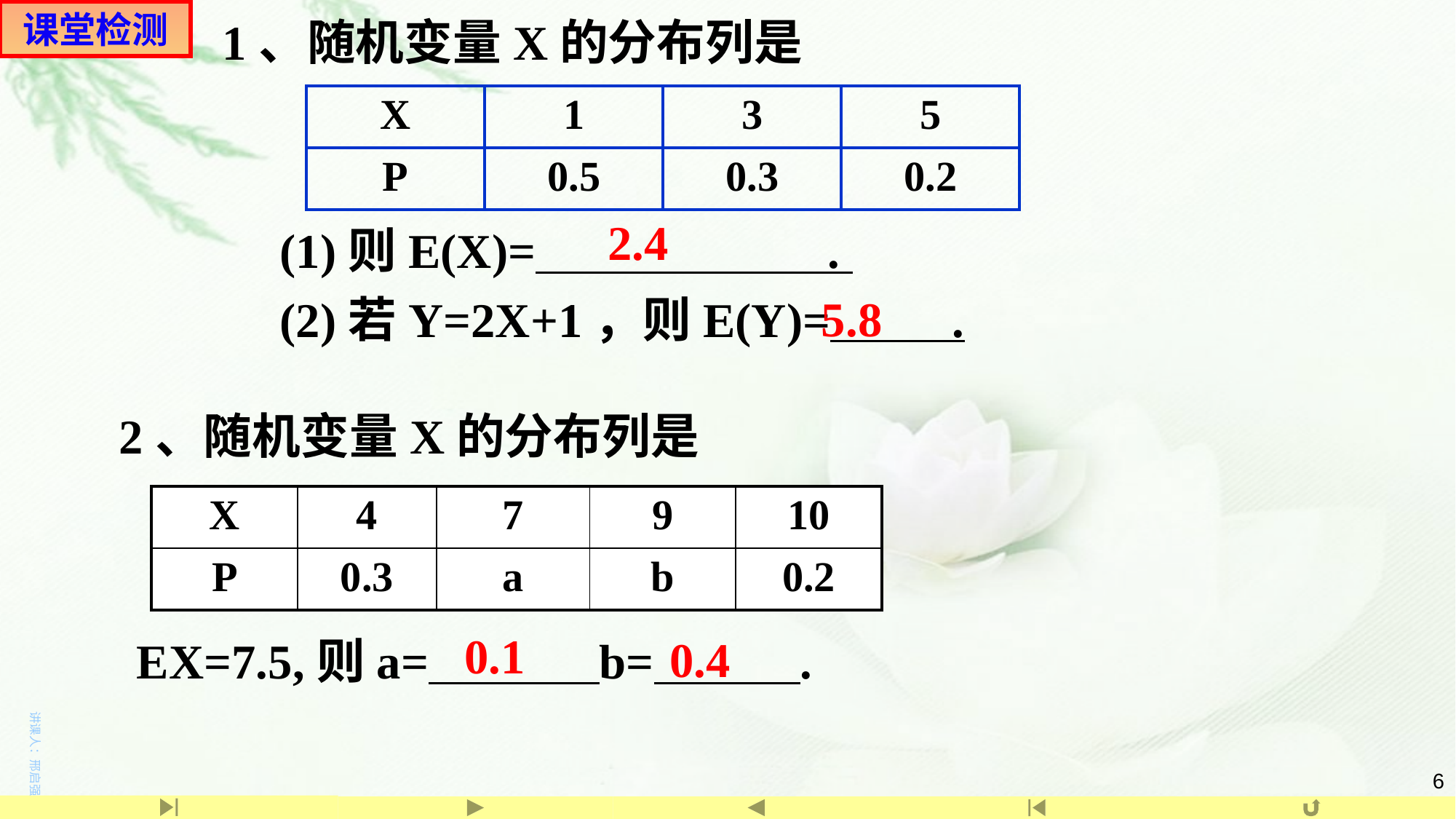

课堂检测
1、随机变量X的分布列是
| X | 1 | 3 | 5 |
| --- | --- | --- | --- |
| P | 0.5 | 0.3 | 0.2 |
2.4
(1)则E(X)=                        .
5.8
(2)若Y=2X+1，则E(Y)=          .
2、随机变量X的分布列是
| X | 4 | 7 | 9 | 10 |
| --- | --- | --- | --- | --- |
| P | 0.3 | a | b | 0.2 |
0.1
0.4
EX=7.5,则a=              b=            .